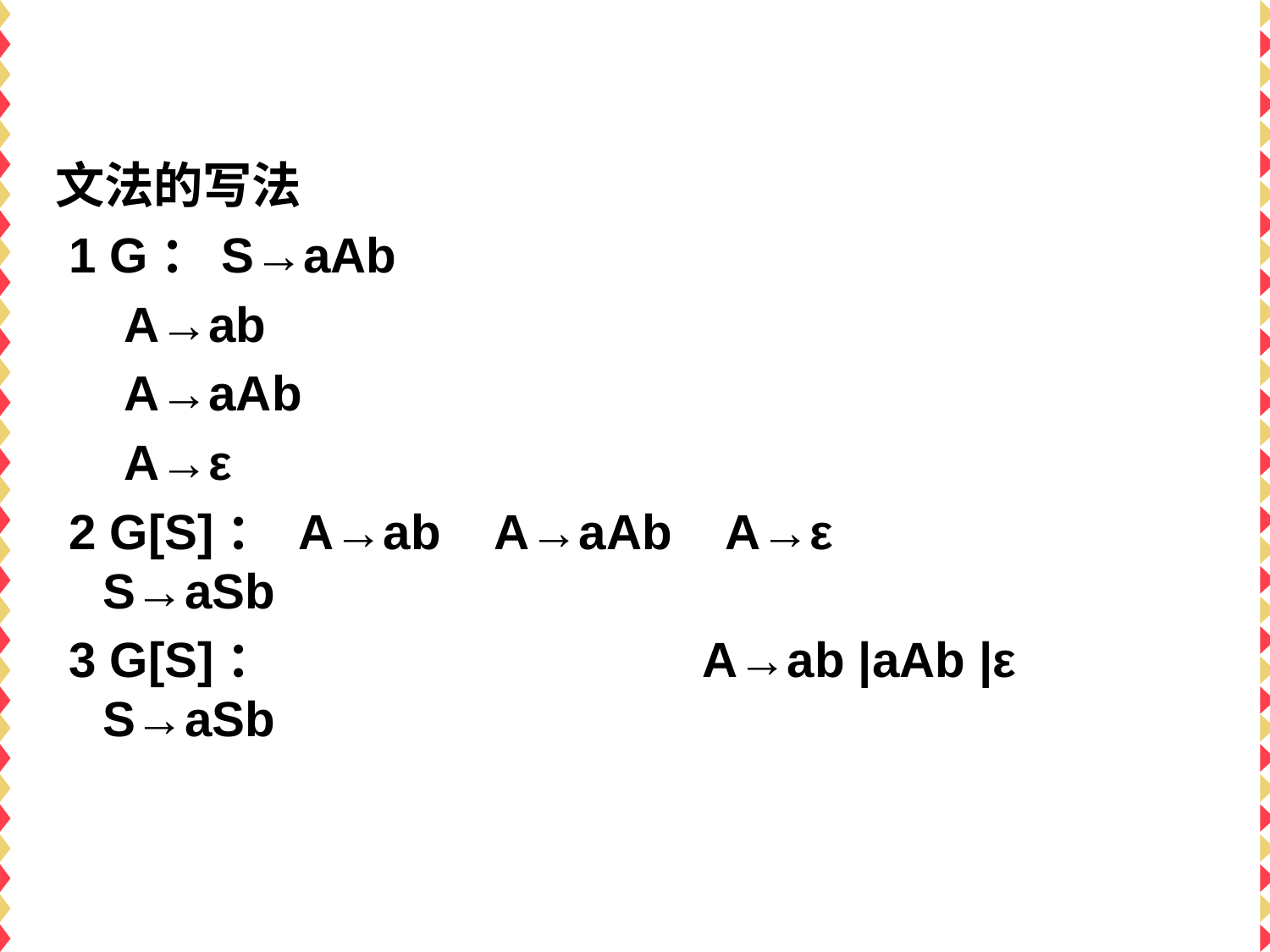

#
文法的写法
 1 G：S→aAb
     A→ab
     A→aAb
     A→ε
 2 G[S]： A→ab    A→aAb    A→ε                    S→aSb
 3 G[S]：                                     A→ab |aAb |ε      S→aSb